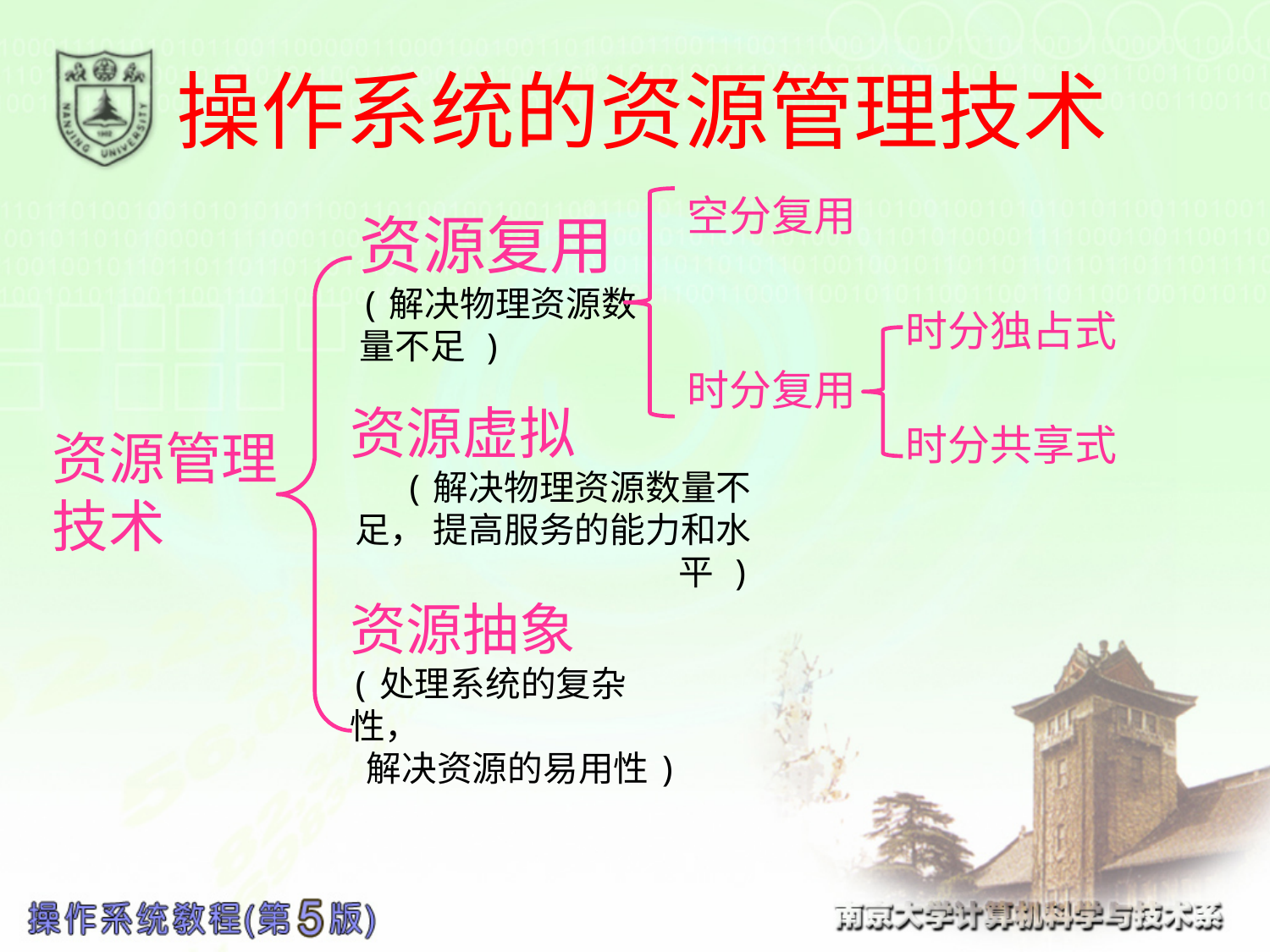

# 操作系统的资源管理技术
空分复用

资源复用
(解决物理资源数量不足 )

时分独占式

时分复用
资源虚拟
(解决物理资源数量不足， 提高服务的能力和水平 )
时分共享式
资源管理技术
资源抽象
(处理系统的复杂性，
 解决资源的易用性)